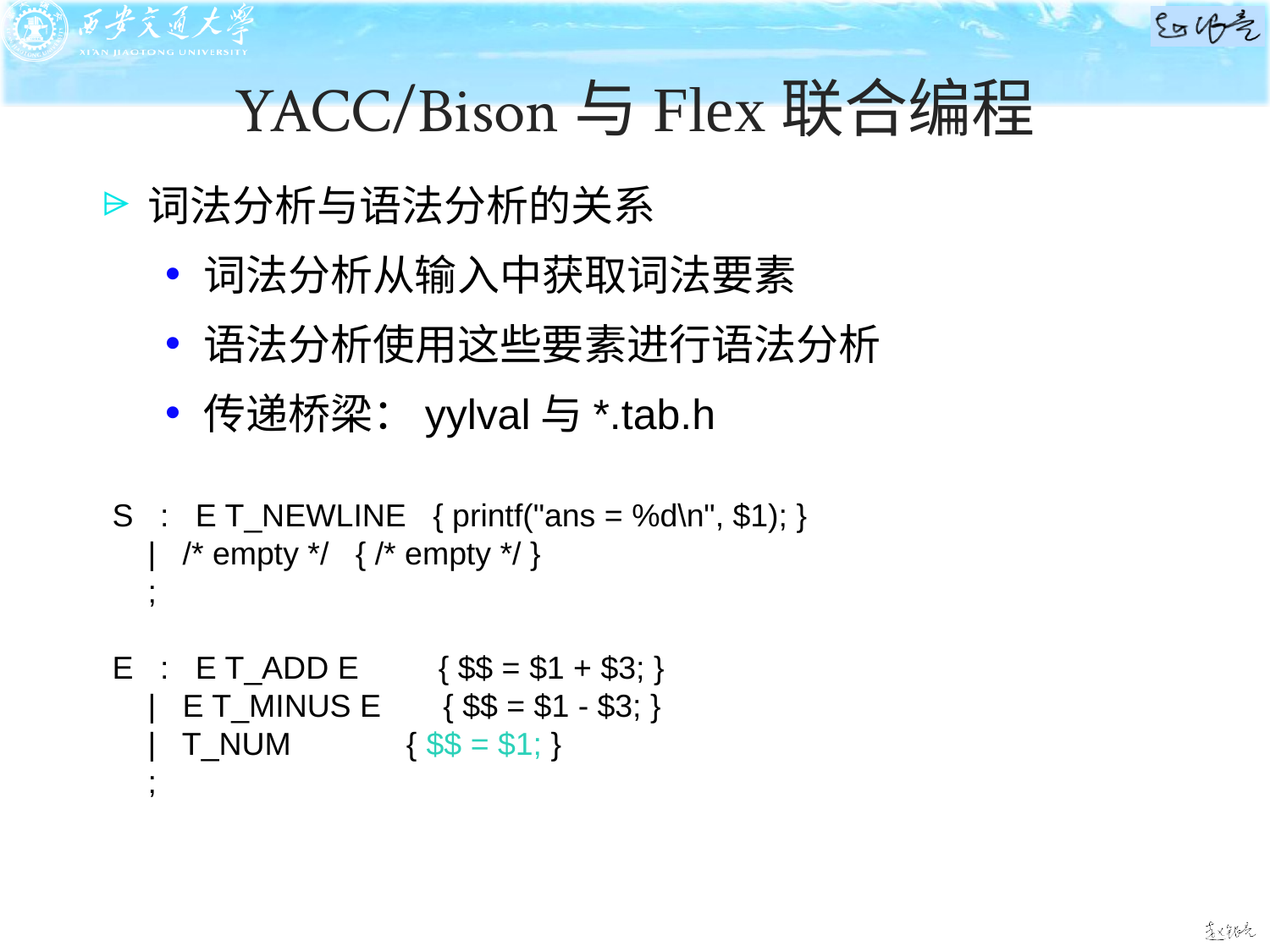

YACC/Bison与Flex联合编程
词法分析与语法分析的关系
词法分析从输入中获取词法要素
语法分析使用这些要素进行语法分析
传递桥梁：yylval与*.tab.h
S   :   E T_NEWLINE   { printf("ans = %d\n", $1); }
    |   /* empty */   { /* empty */ }
    ;

E   :   E T_ADD E         { $$ = $1 + $3; }
    |   E T_MINUS E       { $$ = $1 - $3; }
    |   T_NUM             { $$ = $1; }
    ;